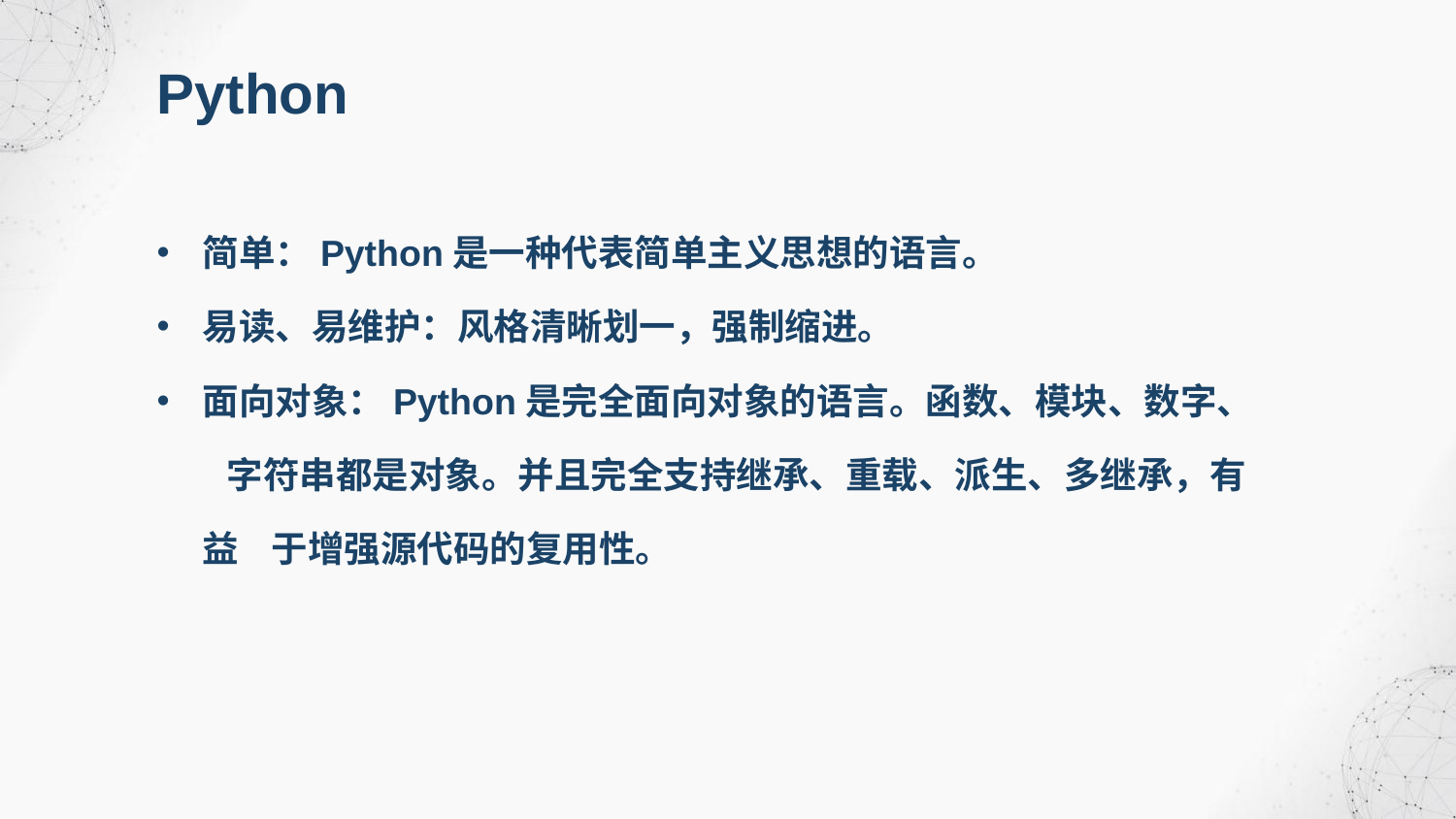

Python

简单：Python是一种代表简单主义思想的语言。
易读、易维护：风格清晰划一，强制缩进。
面向对象：Python是完全面向对象的语言。函数、模块、数字、      字符串都是对象。并且完全支持继承、重载、派生、多继承，有益    于增强源代码的复用性。